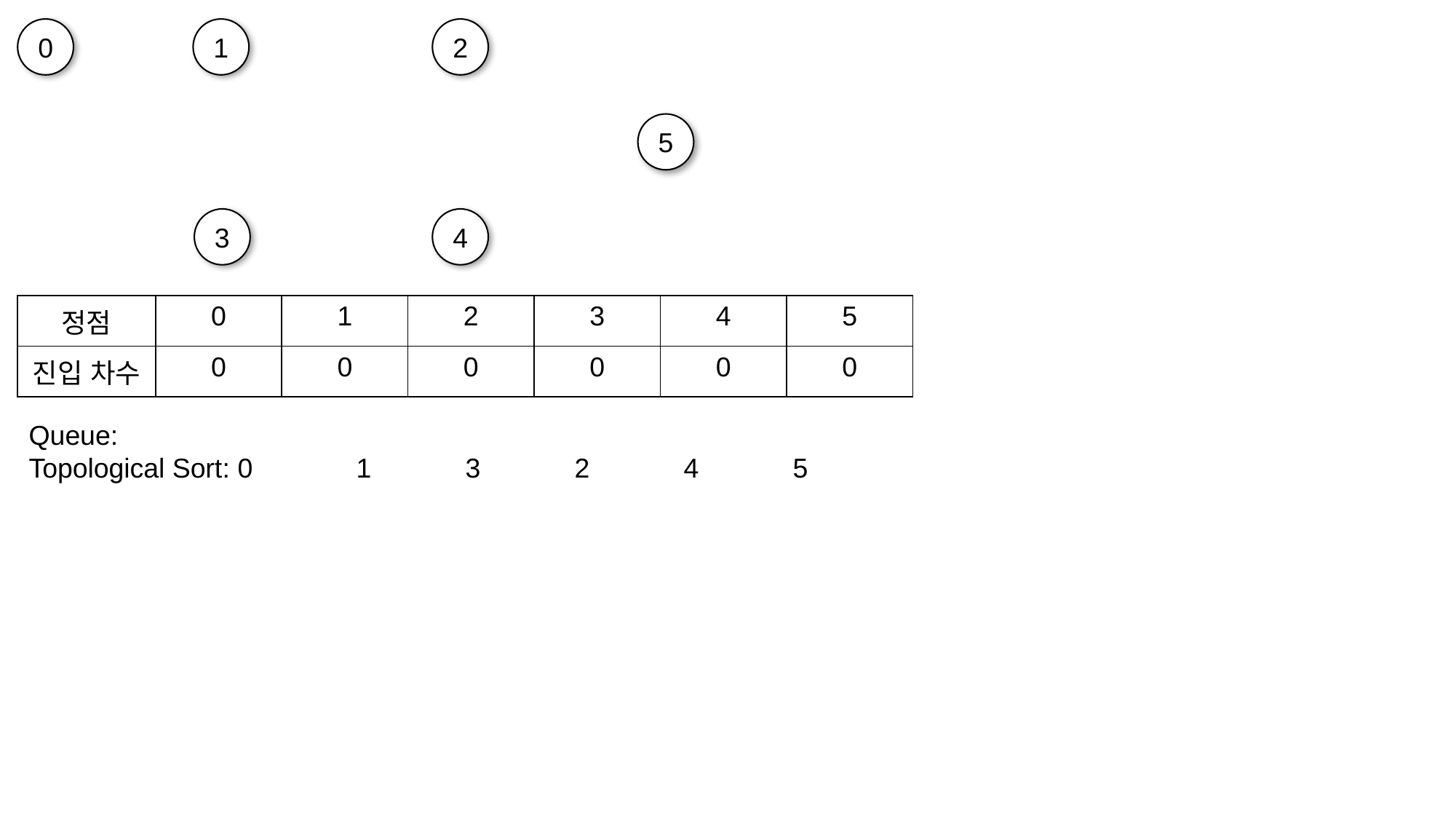

0
1
2
5
3
4
| 정점 | 0 | 1 | 2 | 3 | 4 | 5 |
| --- | --- | --- | --- | --- | --- | --- |
| 진입 차수 | 0 | 0 | 0 | 0 | 0 | 0 |
Queue:
Topological Sort: 0	1	3	2	4	5